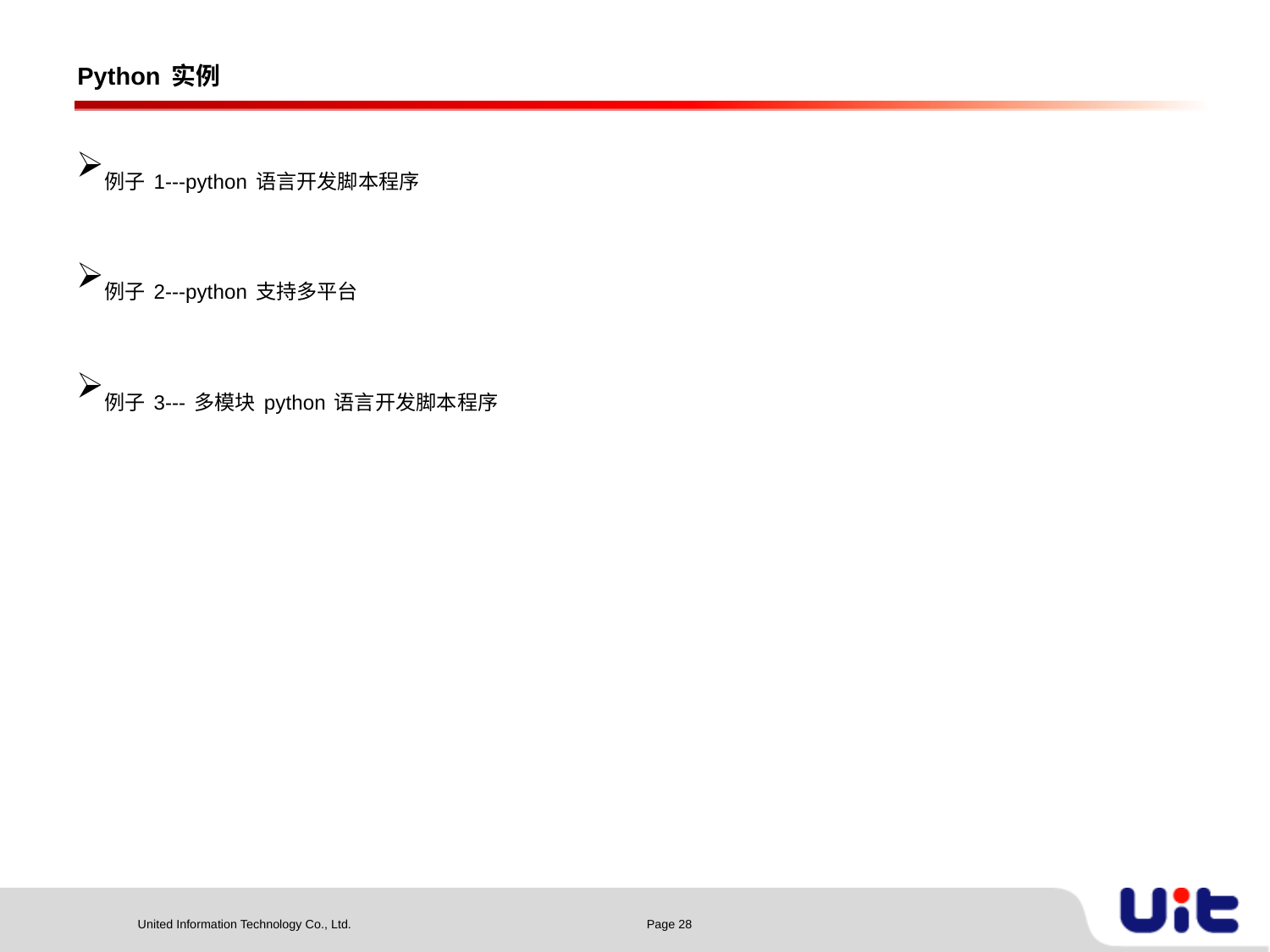

Python实例
例子1---python语言开发脚本程序

例子2---python支持多平台

例子3---多模块python语言开发脚本程序
Page 28